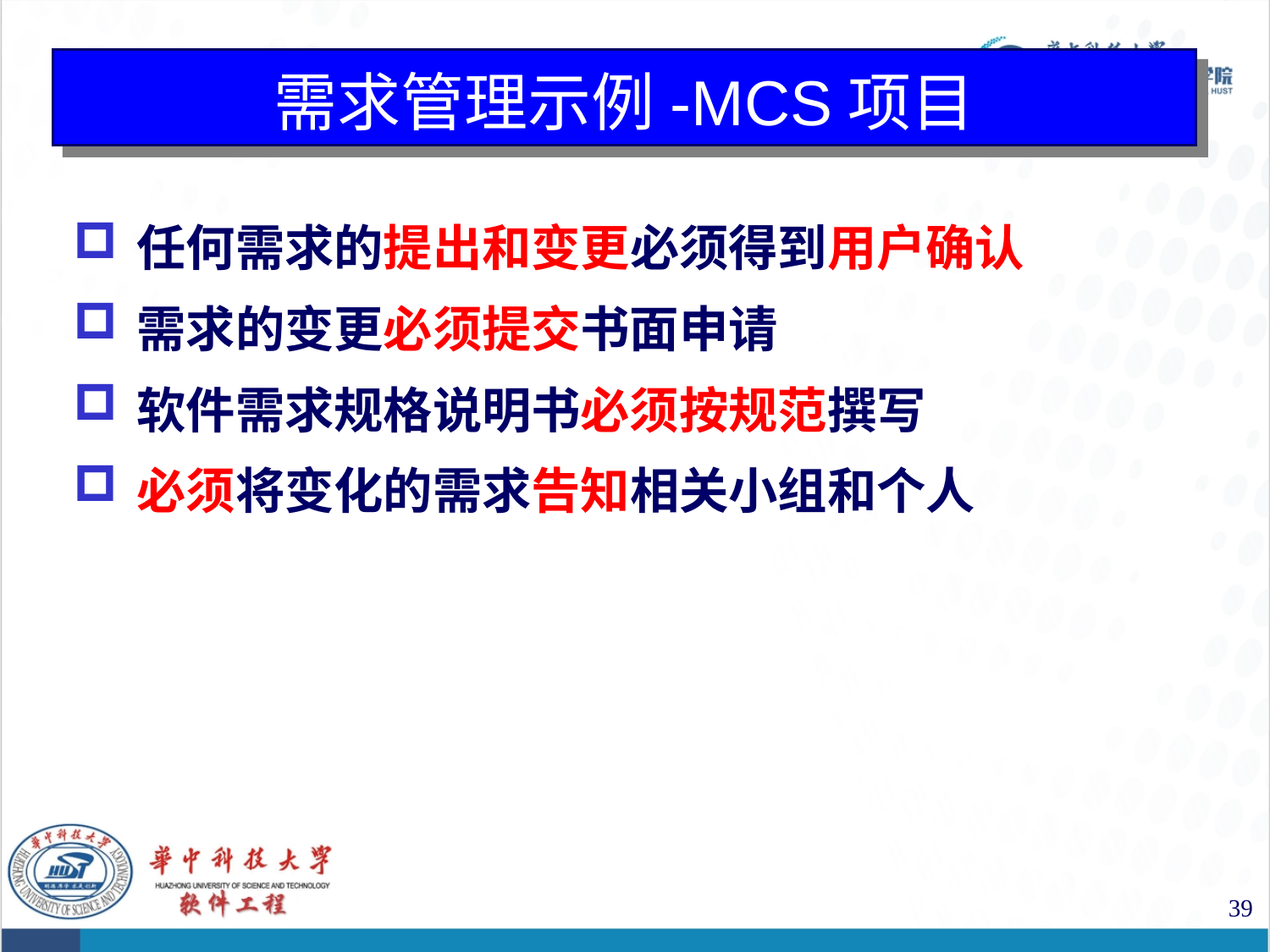

# 需求管理示例-MCS项目
任何需求的提出和变更必须得到用户确认
需求的变更必须提交书面申请
软件需求规格说明书必须按规范撰写
必须将变化的需求告知相关小组和个人
39